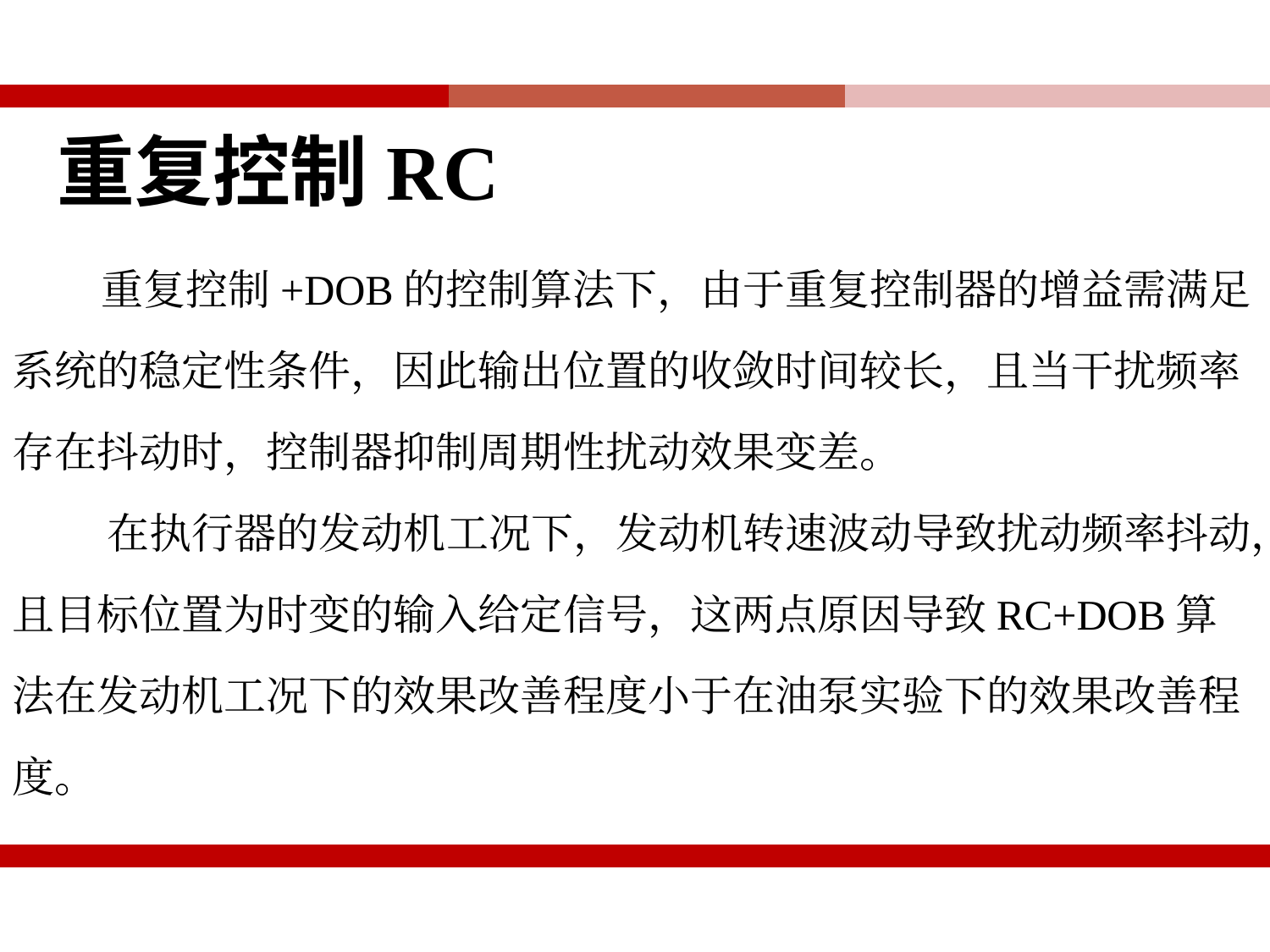

重复控制RC
         重复控制+DOB的控制算法下，由于重复控制器的增益需满足系统的稳定性条件，因此输出位置的收敛时间较长，且当干扰频率存在抖动时，控制器抑制周期性扰动效果变差。
        在执行器的发动机工况下，发动机转速波动导致扰动频率抖动，且目标位置为时变的输入给定信号，这两点原因导致RC+DOB算法在发动机工况下的效果改善程度小于在油泵实验下的效果改善程度。